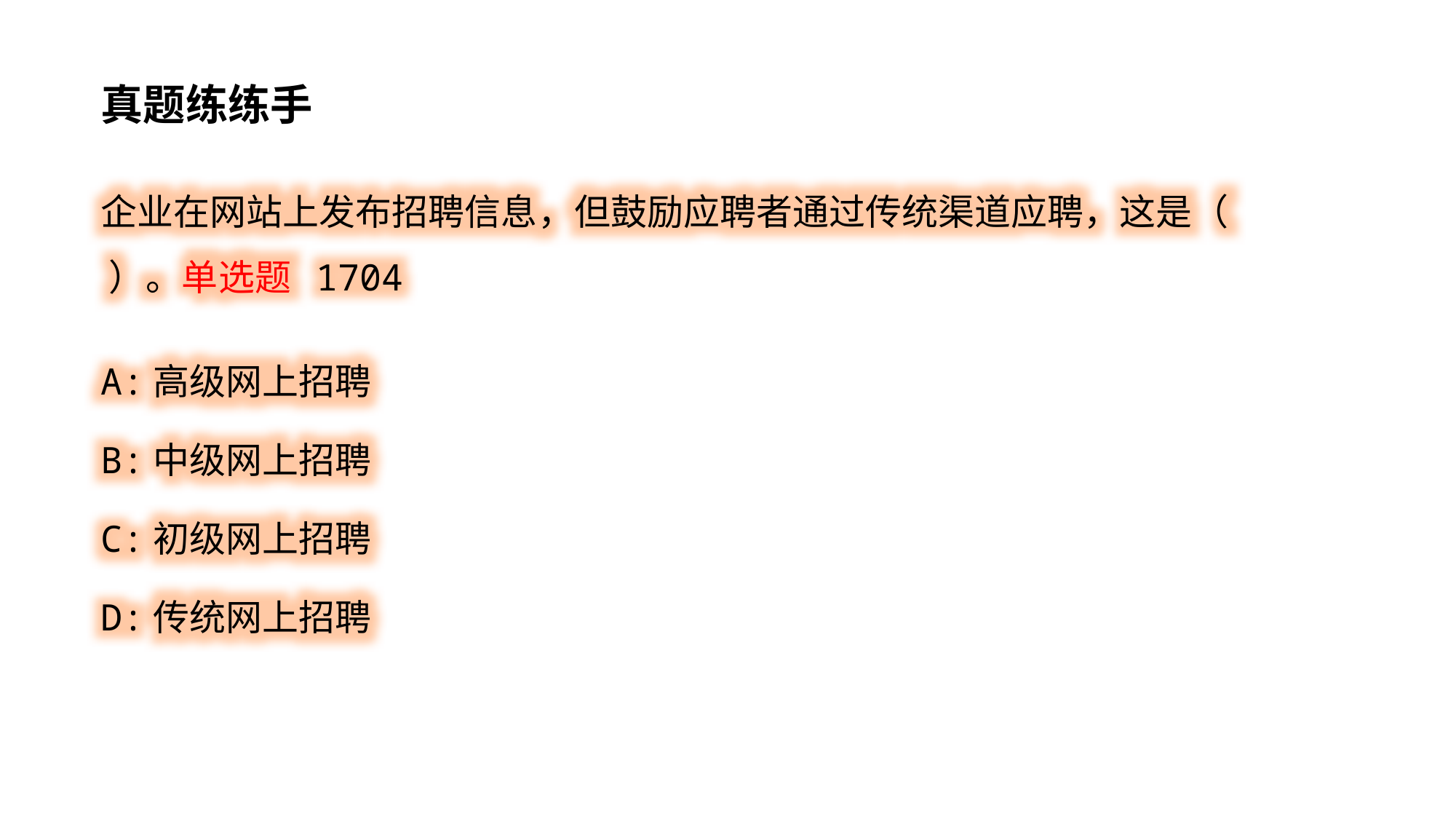

真题练练手
企业在网站上发布招聘信息，但鼓励应聘者通过传统渠道应聘，这是（        ）。单选题  1704

A:高级网上招聘

B:中级网上招聘

C:初级网上招聘

D:传统网上招聘